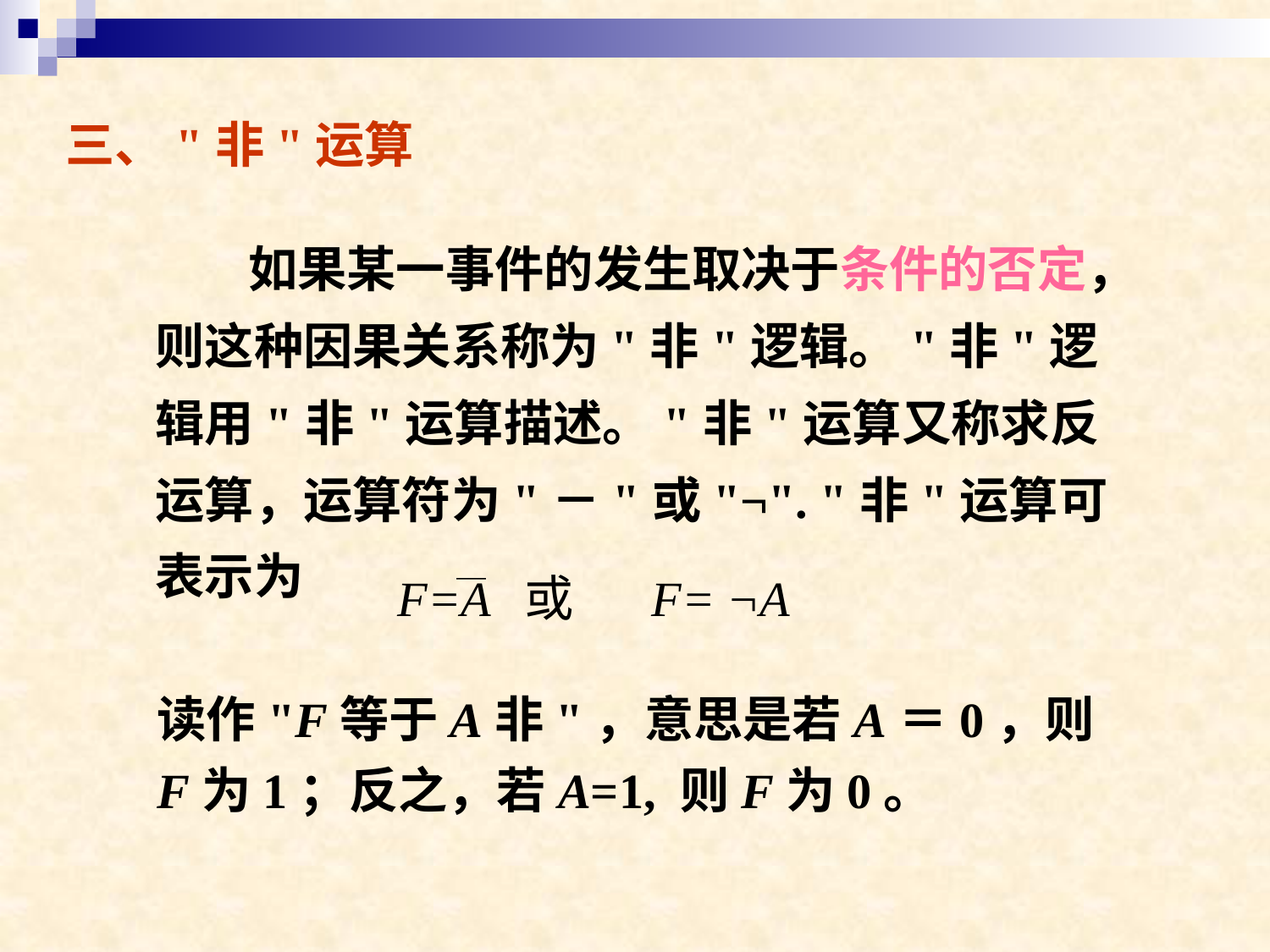

三、"非"运算
如果某一事件的发生取决于条件的否定，则这种因果关系称为"非"逻辑。"非"逻辑用"非"运算描述。"非"运算又称求反运算，运算符为"－"或"¬". "非"运算可表示为
F=A	或	F= ¬A

读作"F等于A非"，意思是若A＝0，则F为1；反之，若A=1, 则F为0。